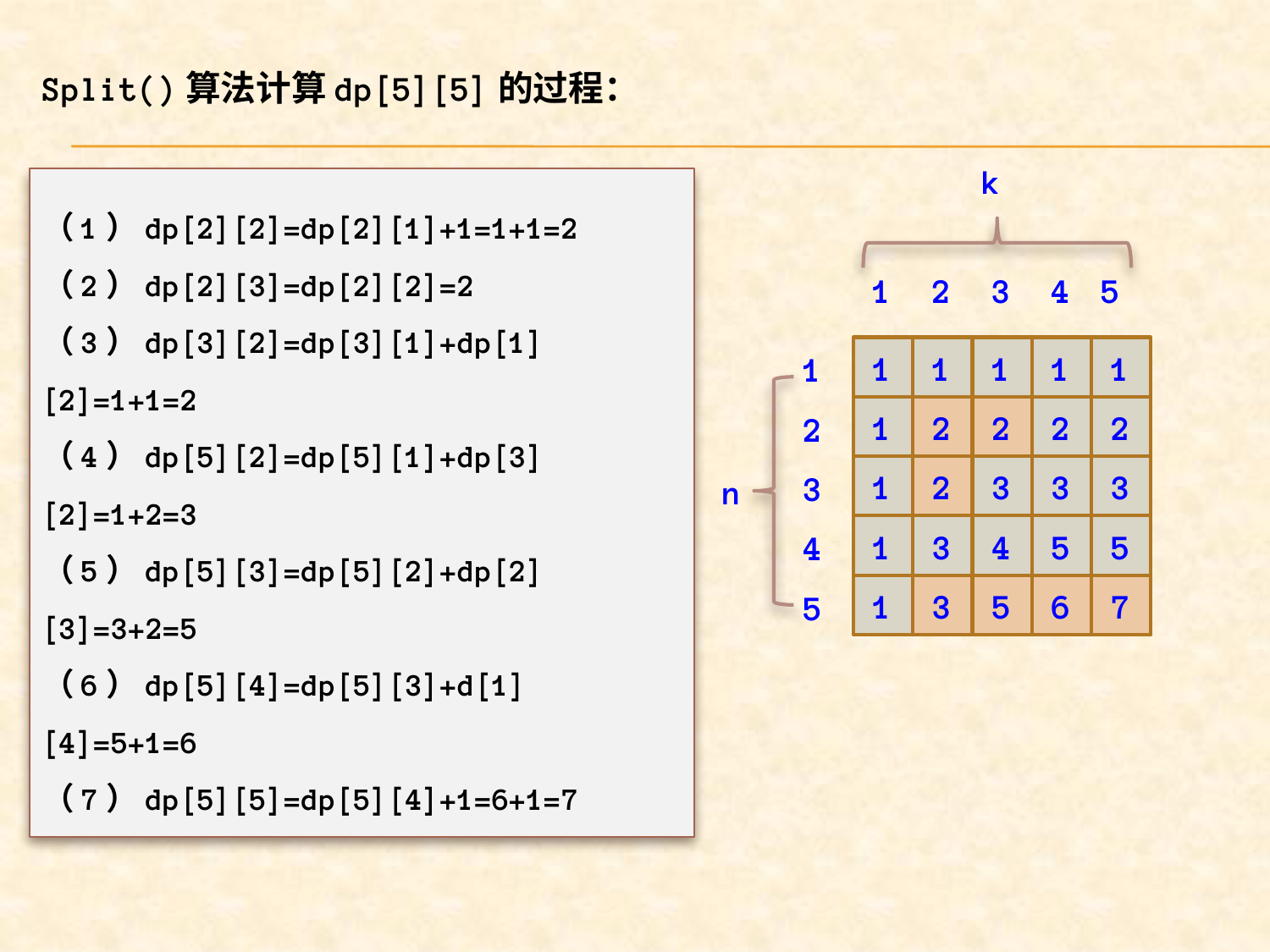

Split()算法计算dp[5][5]的过程：

k
（1）dp[2][2]=dp[2][1]+1=1+1=2
（2）dp[2][3]=dp[2][2]=2
（3）dp[3][2]=dp[3][1]+dp[1][2]=1+1=2
（4）dp[5][2]=dp[5][1]+dp[3][2]=1+2=3
（5）dp[5][3]=dp[5][2]+dp[2][3]=3+2=5
（6）dp[5][4]=dp[5][3]+d[1][4]=5+1=6
（7）dp[5][5]=dp[5][4]+1=6+1=7
1
2
3
4
5
1
1
1
1
1
1

1
2
2
2
2
3
5
6
7
2
2
2
2
1
2
3
3
3
3
n
1
3
4
5
5
4
1
3
5
6
7
5